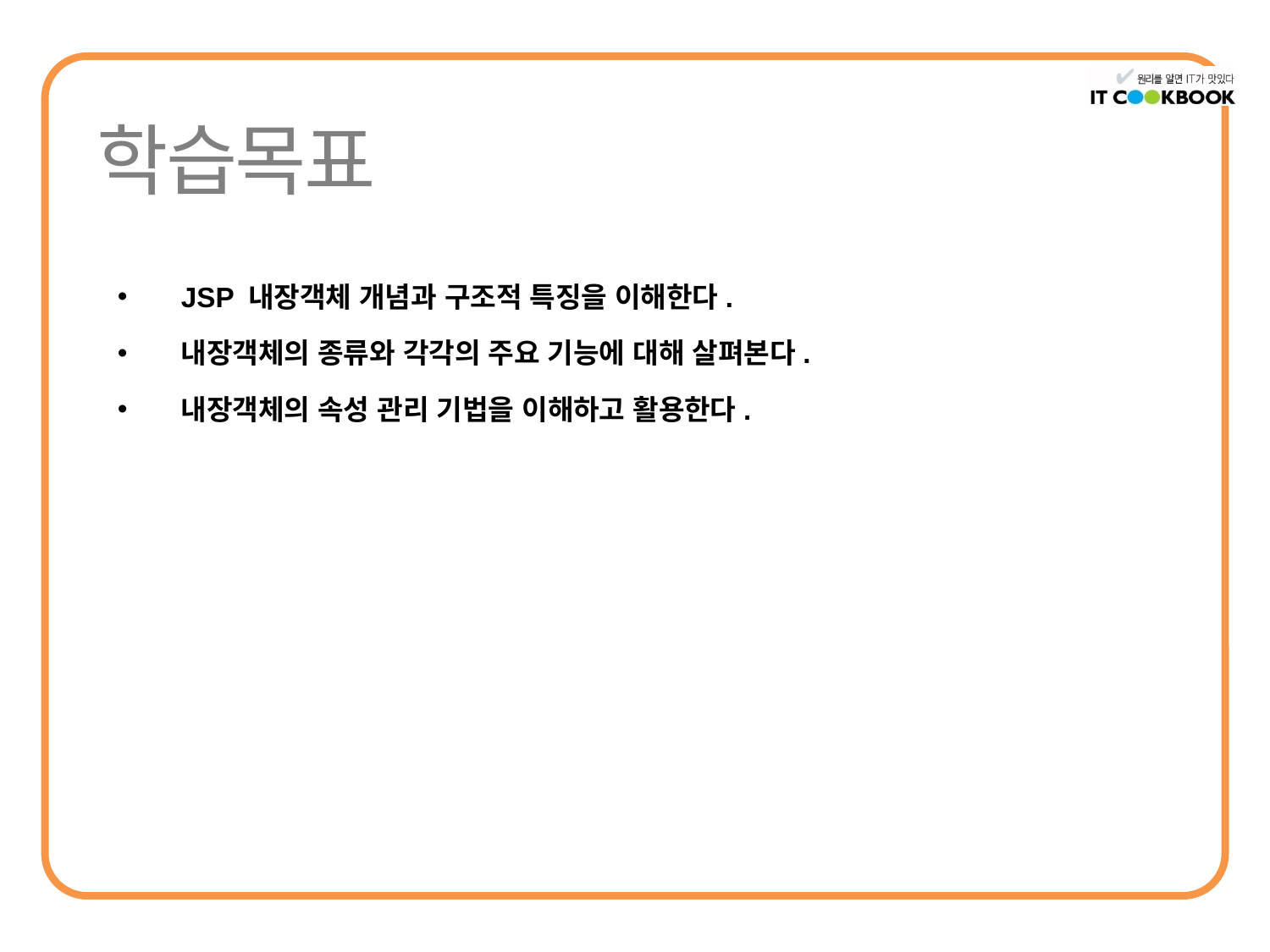

JSP 내장객체 개념과 구조적 특징을 이해한다.
내장객체의 종류와 각각의 주요 기능에 대해 살펴본다.
내장객체의 속성 관리 기법을 이해하고 활용한다.